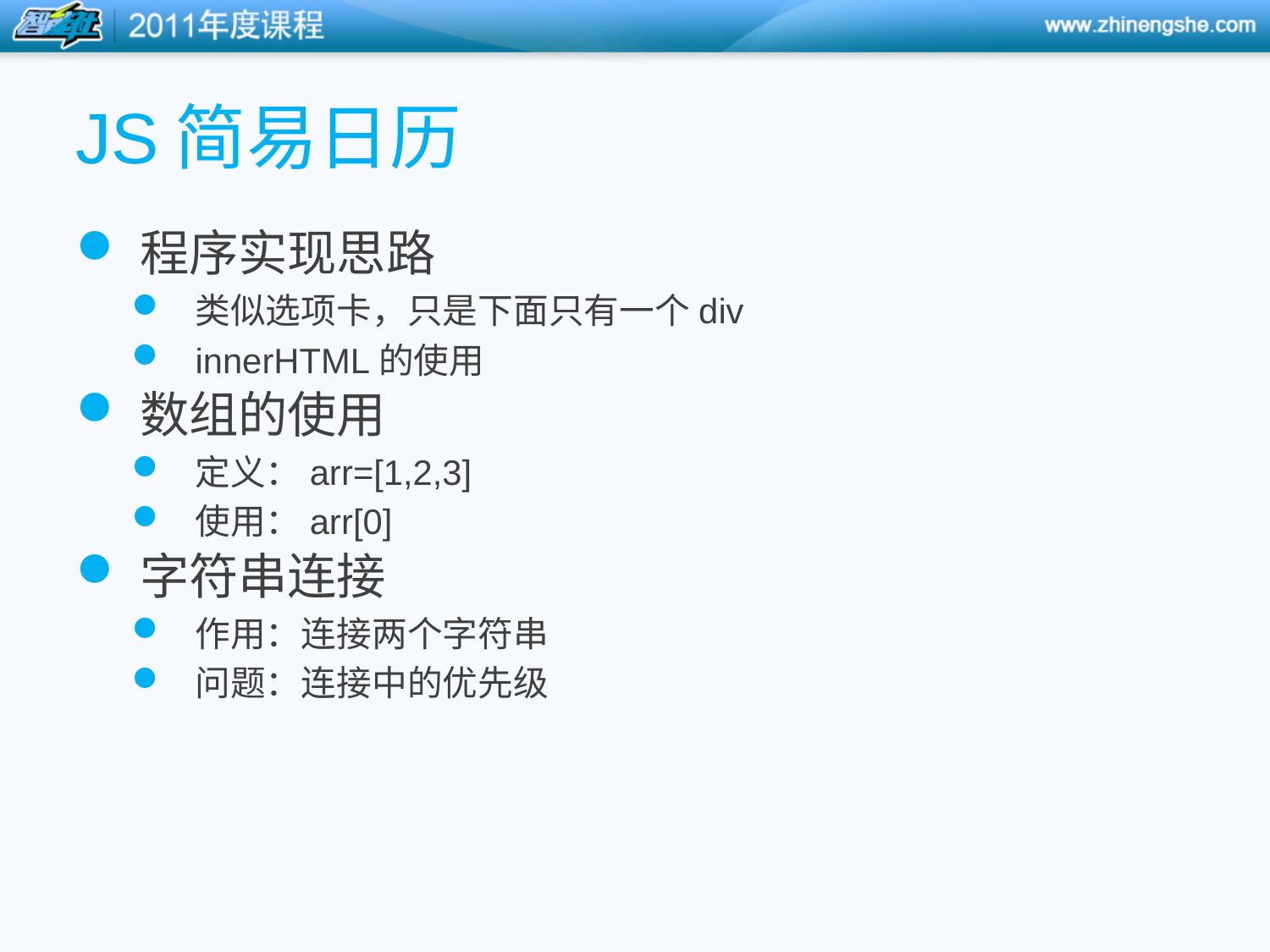

# JS简易日历
程序实现思路
类似选项卡，只是下面只有一个div
innerHTML的使用
数组的使用
定义：arr=[1,2,3]
使用：arr[0]
字符串连接
作用：连接两个字符串
问题：连接中的优先级